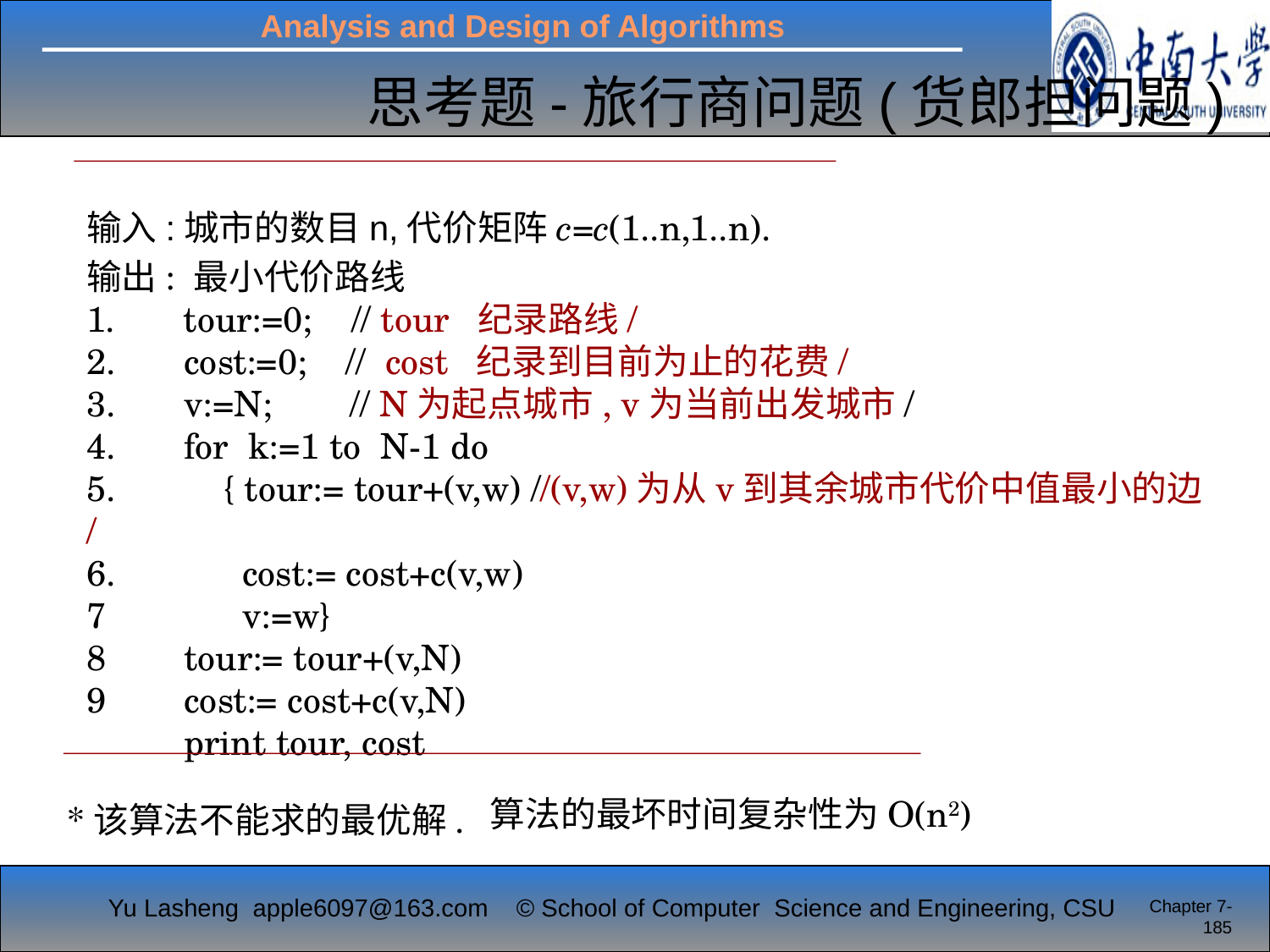

思考题-旅行商问题(货郎担问题)

输入:城市的数目n,代价矩阵c=c(1..n,1..n).
输出: 最小代价路线
1.       tour:=0;    // tour  纪录路线/
2.       cost:=0;    //  cost  纪录到目前为止的花费/
3.       v:=N;        // N为起点城市, v为当前出发城市/
4.       for  k:=1 to  N-1 do
5.           { tour:= tour+(v,w) //(v,w)为从v到其余城市代价中值最小的边/
6.             cost:= cost+c(v,w)
7              v:=w}
8        tour:= tour+(v,N)
9        cost:= cost+c(v,N)
          print tour, cost

*该算法不能求的最优解.
算法的最坏时间复杂性为O(n2)
Chapter 7-185